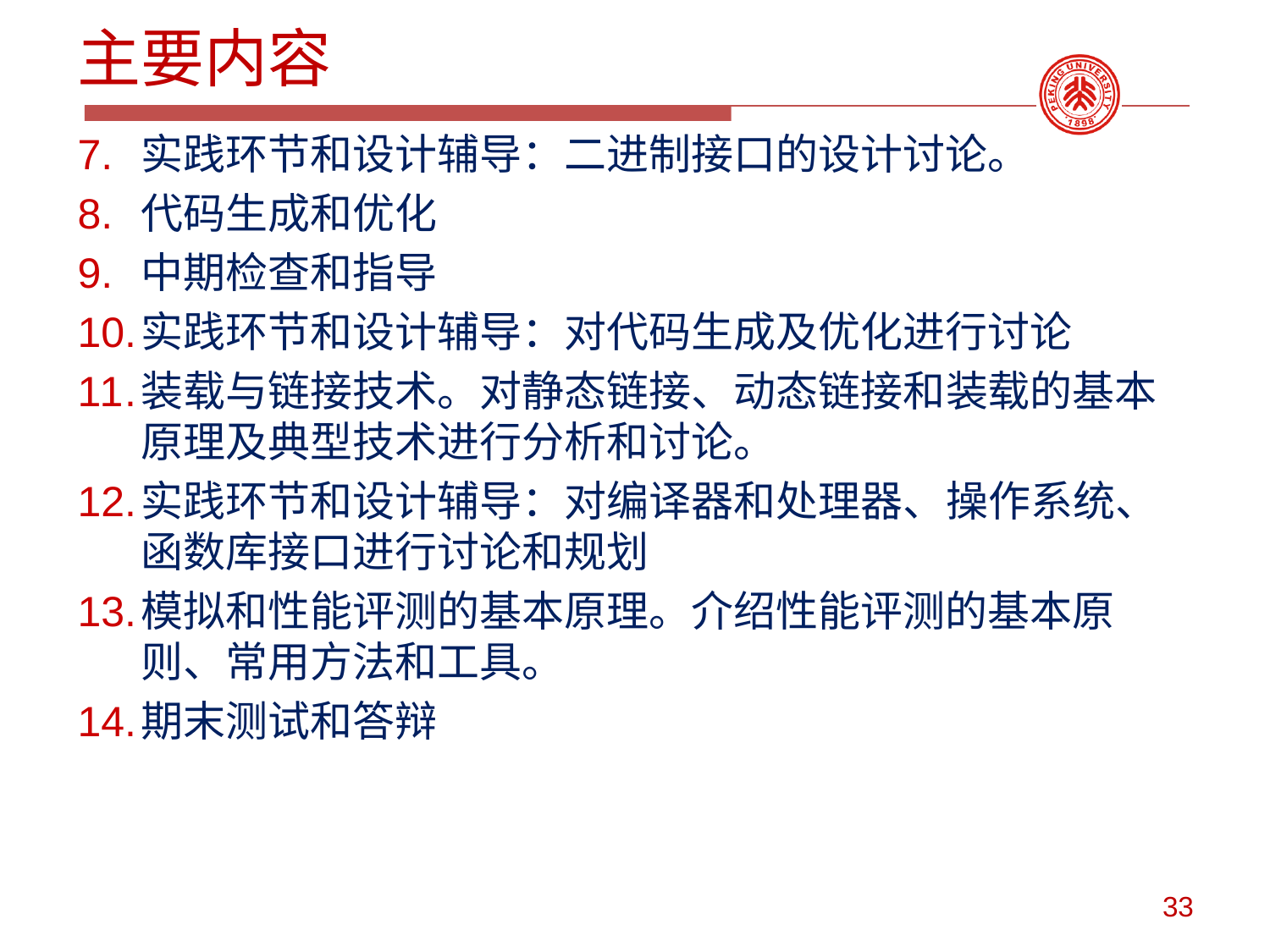

# 主要内容
实践环节和设计辅导：二进制接口的设计讨论。
代码生成和优化
中期检查和指导
实践环节和设计辅导：对代码生成及优化进行讨论
装载与链接技术。对静态链接、动态链接和装载的基本原理及典型技术进行分析和讨论。
实践环节和设计辅导：对编译器和处理器、操作系统、函数库接口进行讨论和规划
模拟和性能评测的基本原理。介绍性能评测的基本原则、常用方法和工具。
期末测试和答辩
33